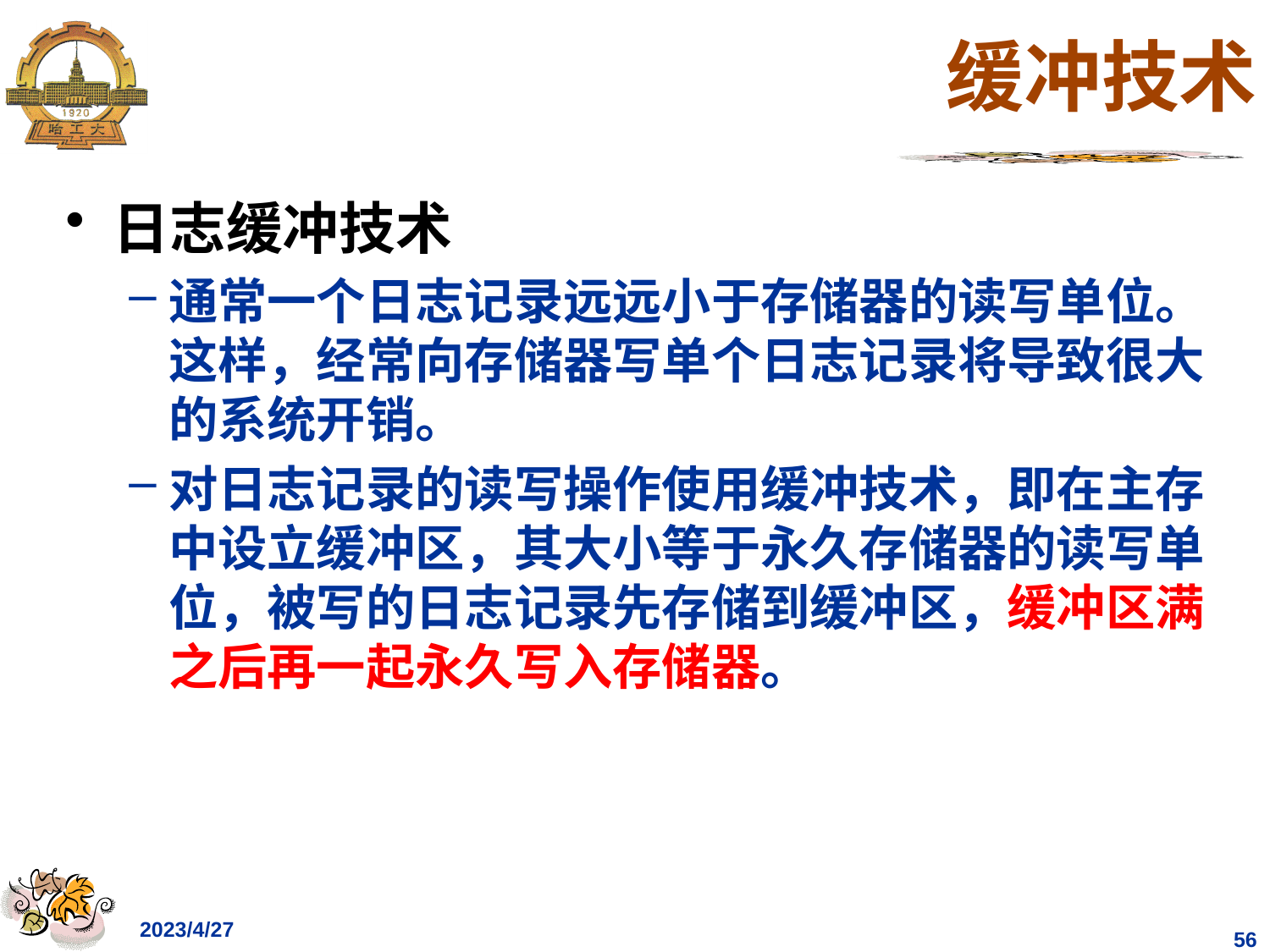

# 缓冲技术
日志缓冲技术
通常一个日志记录远远小于存储器的读写单位。这样，经常向存储器写单个日志记录将导致很大的系统开销。
对日志记录的读写操作使用缓冲技术，即在主存中设立缓冲区，其大小等于永久存储器的读写单位，被写的日志记录先存储到缓冲区，缓冲区满之后再一起永久写入存储器。
2023/4/27

56